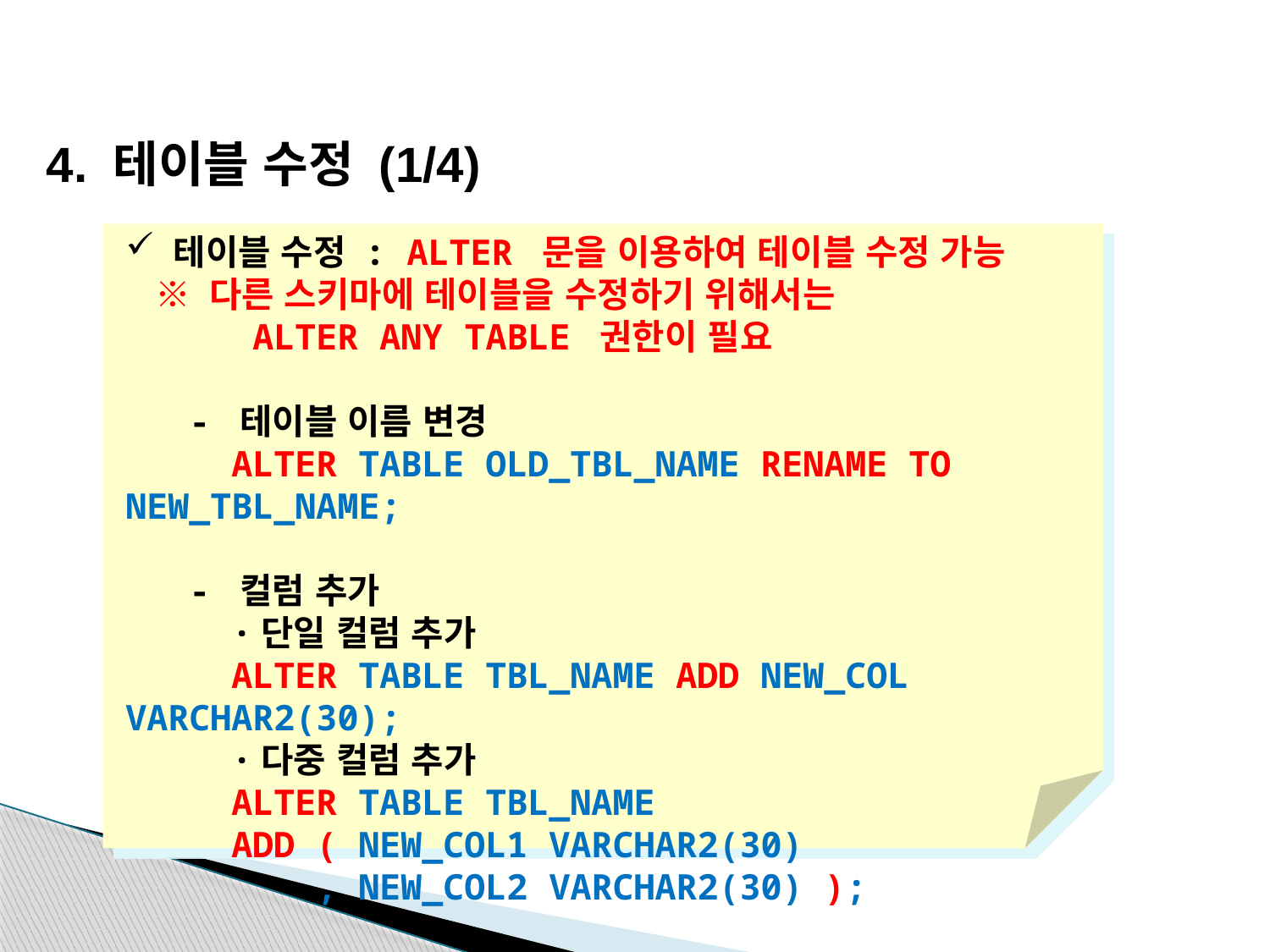

4. 테이블 수정 (1/4)
테이블 수정 : ALTER 문을 이용하여 테이블 수정 가능
   ※ 다른 스키마에 테이블을 수정하기 위해서는
      ALTER ANY TABLE 권한이 필요

   - 테이블 이름 변경
     ALTER TABLE OLD_TBL_NAME RENAME TO NEW_TBL_NAME;

   - 컬럼 추가
     ·단일 컬럼 추가
     ALTER TABLE TBL_NAME ADD NEW_COL VARCHAR2(30);
     ·다중 컬럼 추가
     ALTER TABLE TBL_NAME
     ADD ( NEW_COL1 VARCHAR2(30)
         , NEW_COL2 VARCHAR2(30) );